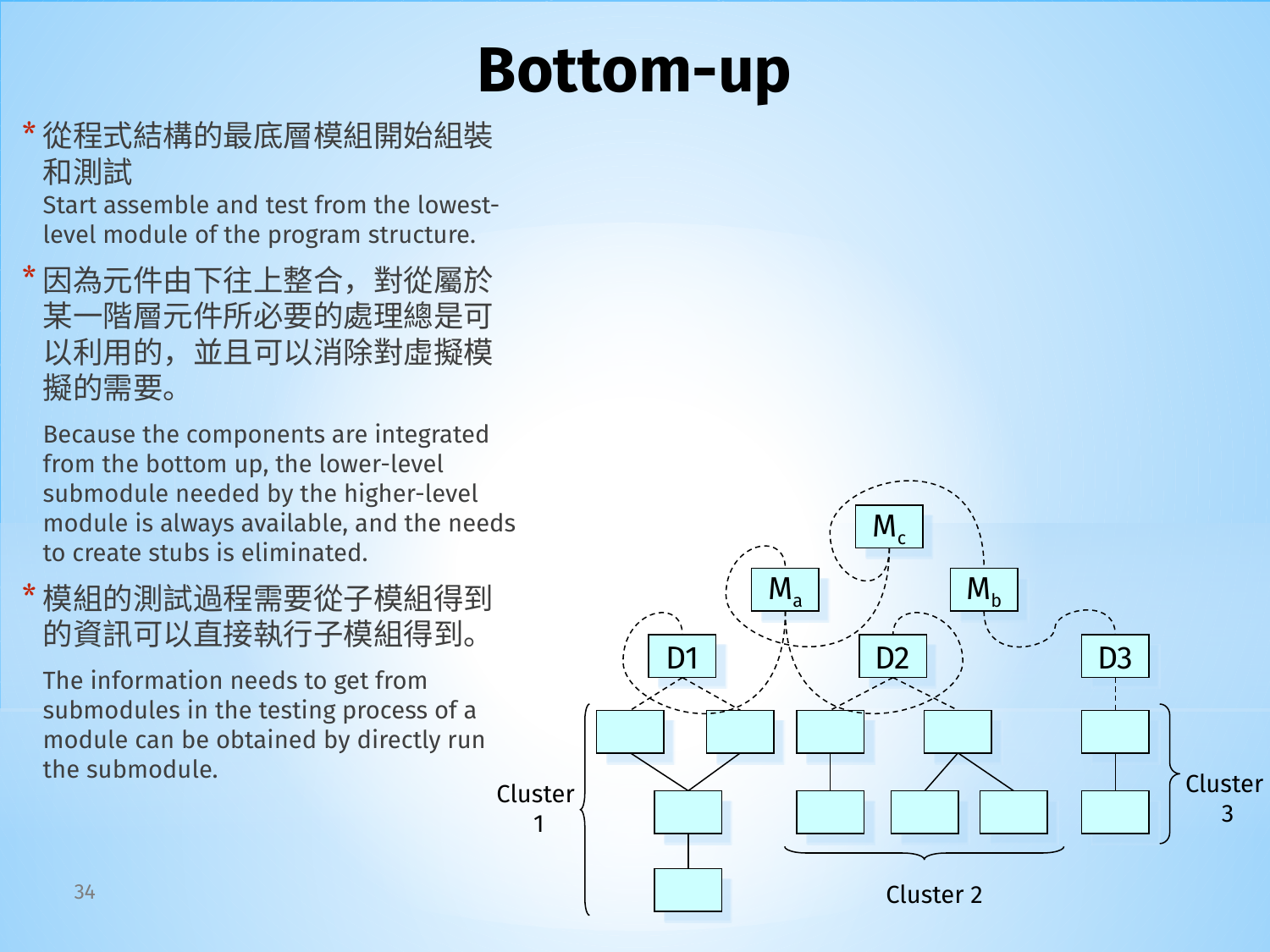

# Bottom-up
從程式結構的最底層模組開始組裝和測試
Start assemble and test from the lowest-level module of the program structure.
因為元件由下往上整合，對從屬於某一階層元件所必要的處理總是可以利用的，並且可以消除對虛擬模擬的需要。
Because the components are integrated from the bottom up, the lower-level submodule needed by the higher-level module is always available, and the needs to create stubs is eliminated.
模組的測試過程需要從子模組得到的資訊可以直接執行子模組得到。
The information needs to get from submodules in the testing process of a module can be obtained by directly run the submodule.

Mc
Ma
Mb
D1
D2
D3

Cluster
 3
Cluster
 1

Cluster 2
34